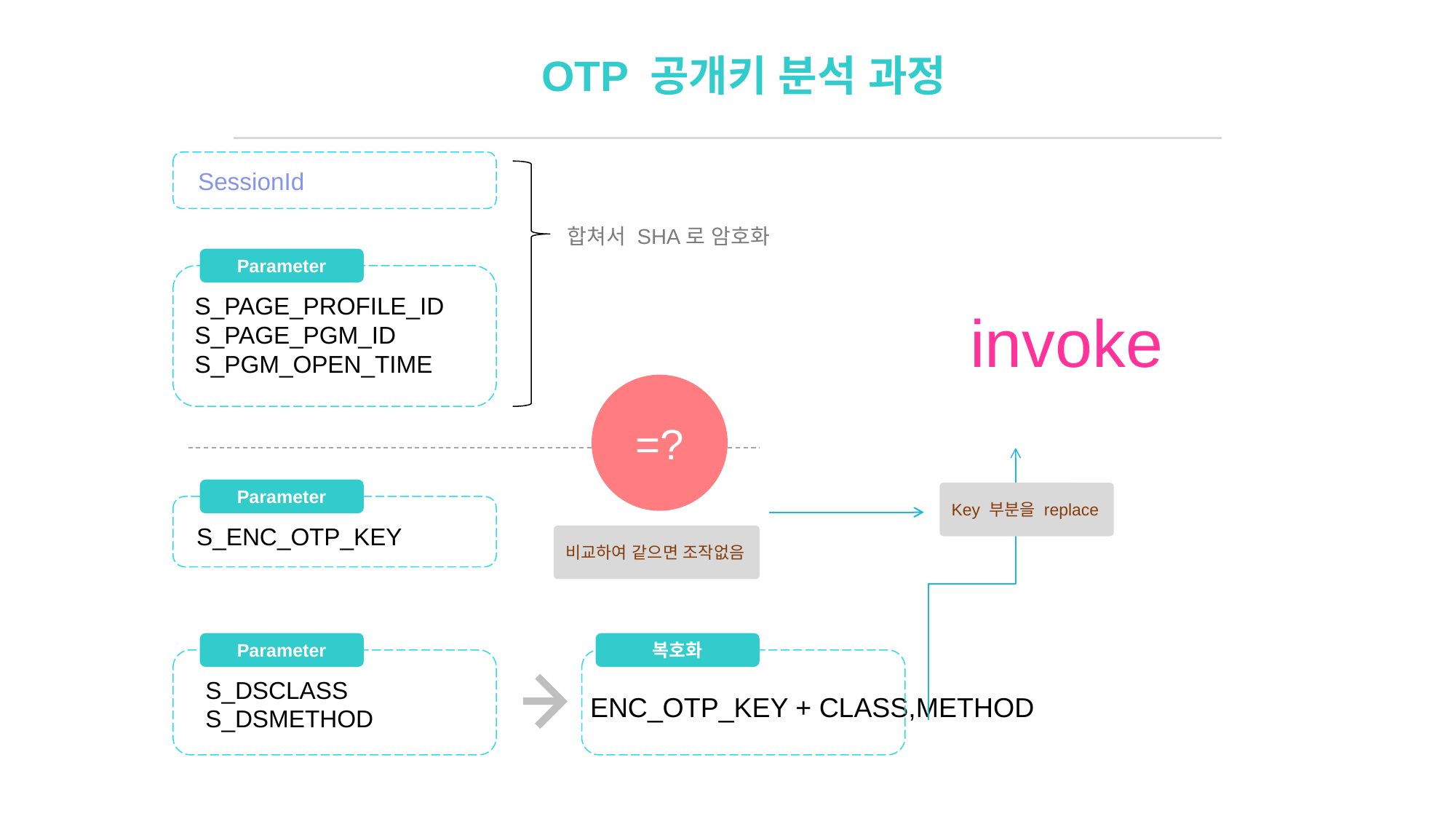

OTP 공개키 분석 과정

SessionId

합쳐서 SHA로 암호화
Parameter

S_PAGE_PROFILE_ID
S_PAGE_PGM_ID
S_PGM_OPEN_TIME
invoke
=?
Parameter
Key 부분을 replace

S_ENC_OTP_KEY
비교하여 같으면 조작없음
Parameter
복호화

S_DSCLASS
S_DSMETHOD

ENC_OTP_KEY + CLASS,METHOD